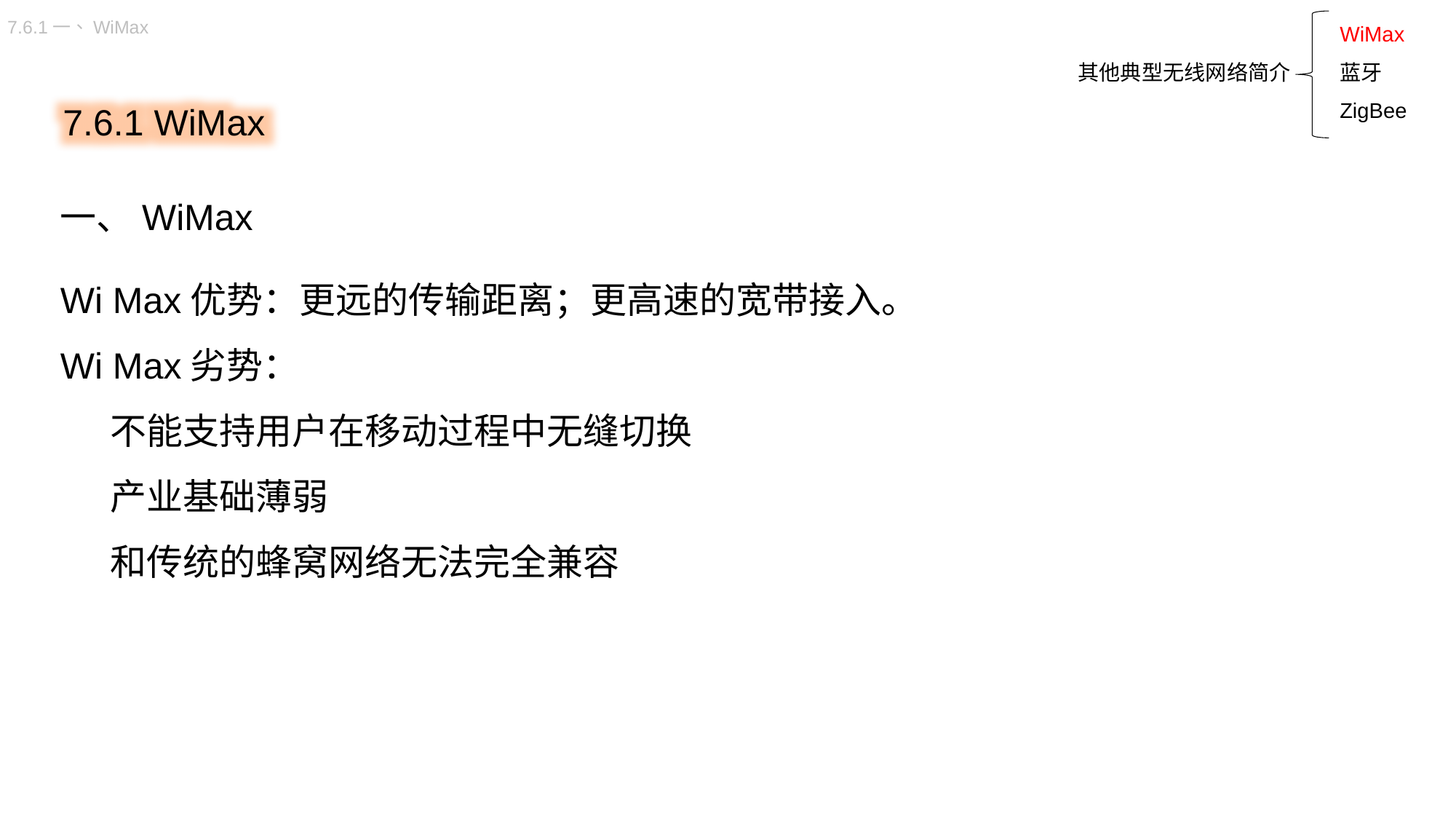

WiMax
蓝牙
ZigBee
7.6.1一、WiMax

7.6.1 WiMax
其他典型无线网络简介
一、WiMax
Wi Max优势：更远的传输距离；更高速的宽带接入。
Wi Max劣势：
     不能支持用户在移动过程中无缝切换
     产业基础薄弱
     和传统的蜂窝网络无法完全兼容